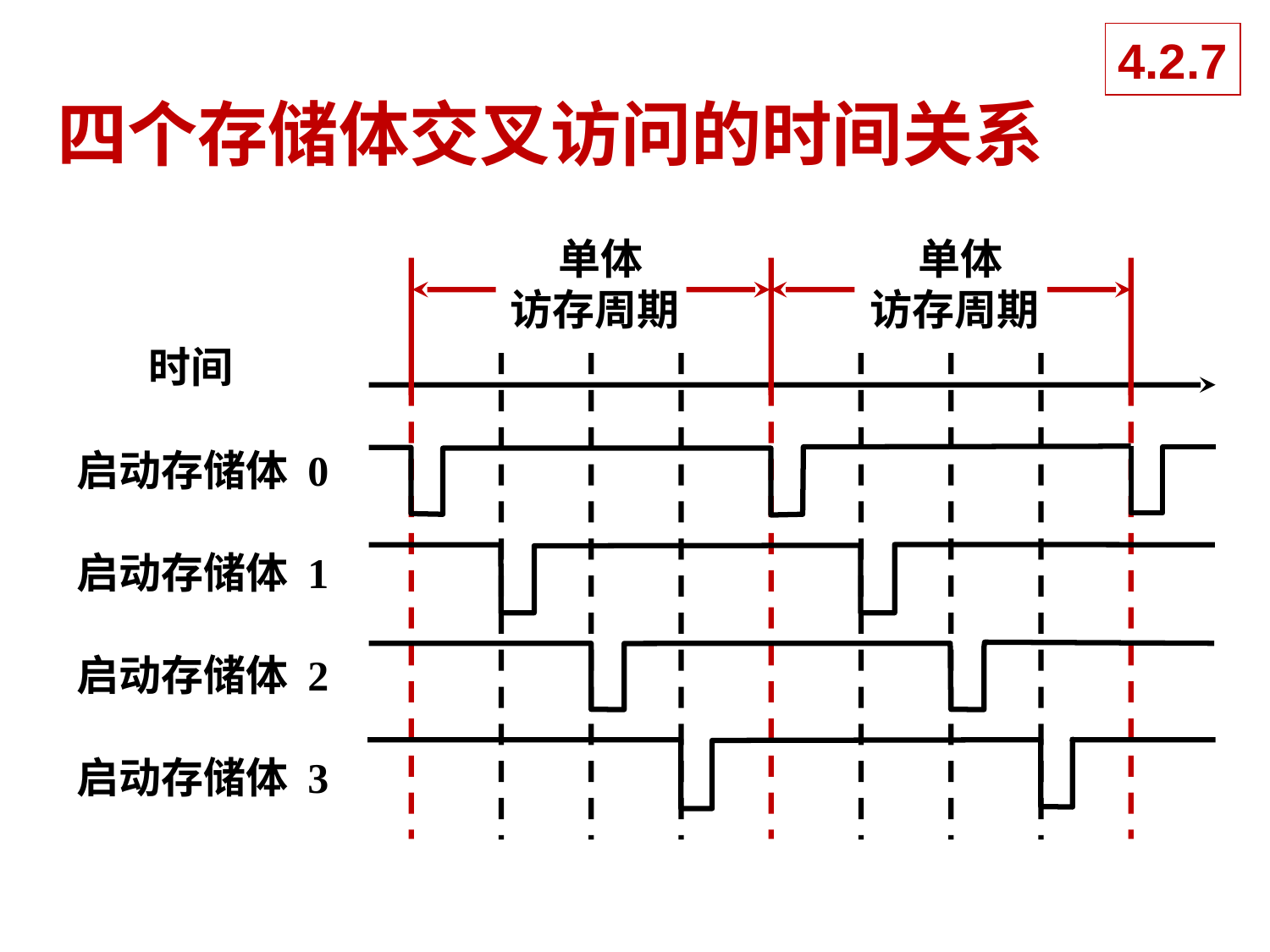

4.2.7
# 四个存储体交叉访问的时间关系
    单体
访存周期
    单体
访存周期

时间

启动存储体 0

启动存储体 1

启动存储体 2

启动存储体 3